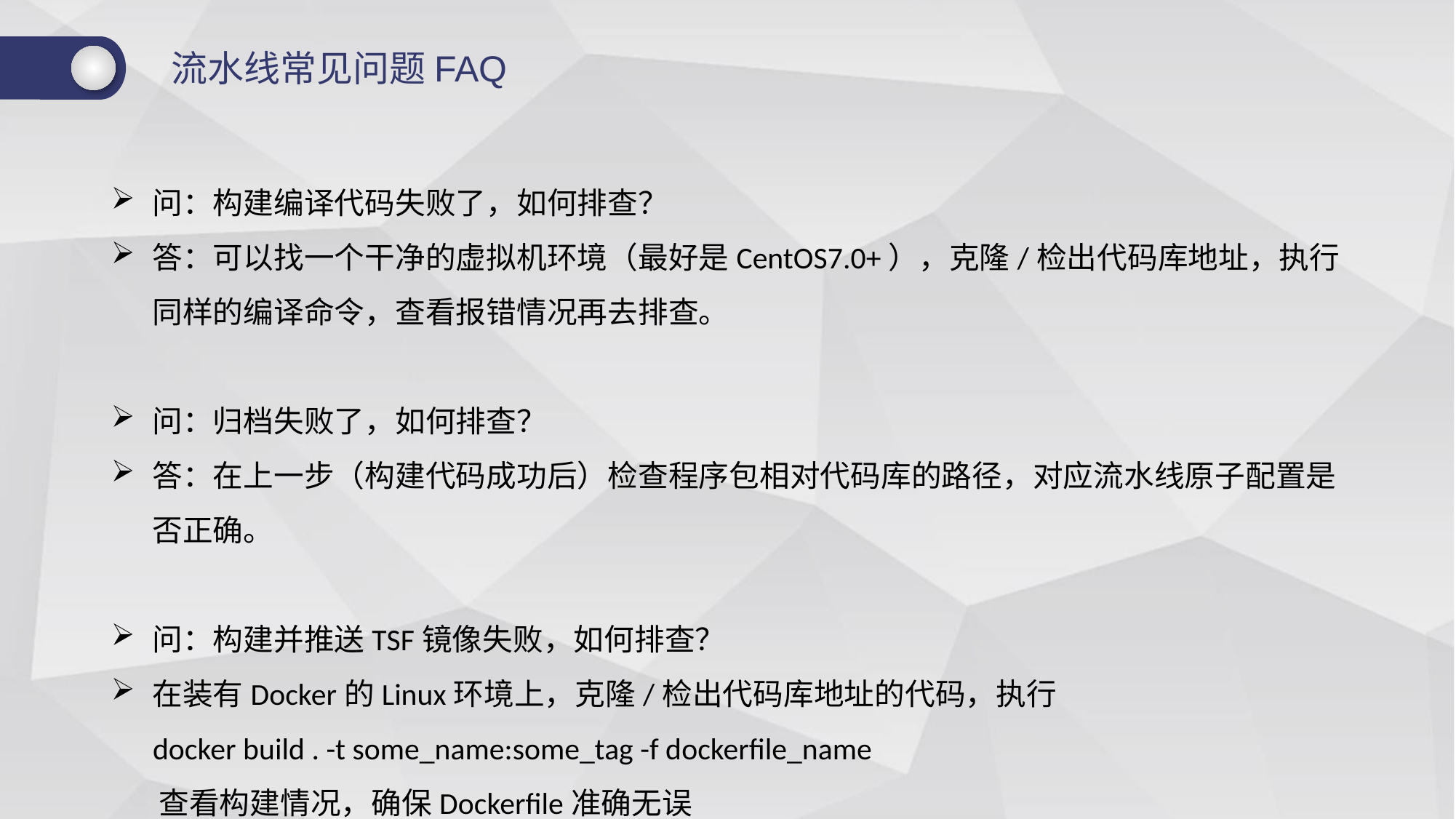

流水线常见问题FAQ
问：构建编译代码失败了，如何排查？
答：可以找一个干净的虚拟机环境（最好是CentOS7.0+），克隆/检出代码库地址，执行同样的编译命令，查看报错情况再去排查。

问：归档失败了，如何排查？
答：在上一步（构建代码成功后）检查程序包相对代码库的路径，对应流水线原子配置是否正确。

问：构建并推送TSF镜像失败，如何排查？
在装有Docker的Linux环境上，克隆/检出代码库地址的代码，执行
      docker build . -t some_name:some_tag -f dockerfile_name
      查看构建情况，确保Dockerfile准确无误